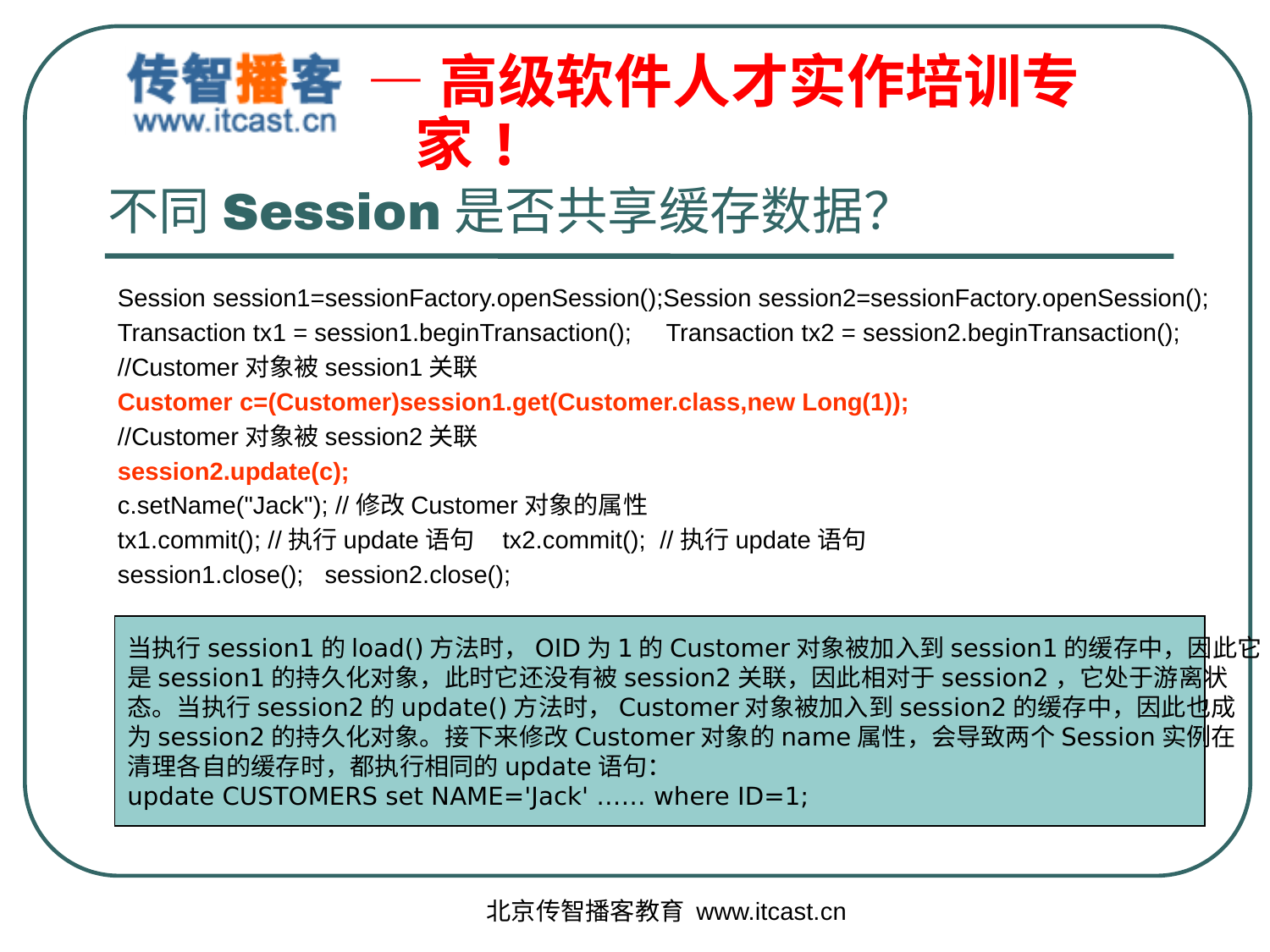

# 不同Session是否共享缓存数据？
Session session1=sessionFactory.openSession();Session session2=sessionFactory.openSession();
Transaction tx1 = session1.beginTransaction();     Transaction tx2 = session2.beginTransaction();
//Customer对象被session1关联
Customer c=(Customer)session1.get(Customer.class,new Long(1));
//Customer对象被session2关联
session2.update(c);
c.setName("Jack"); //修改Customer对象的属性
tx1.commit(); //执行update语句    tx2.commit();  //执行update语句
session1.close();   session2.close();
当执行session1的load()方法时，OID为1的Customer对象被加入到session1的缓存中，因此它
是session1的持久化对象，此时它还没有被session2关联，因此相对于session2，它处于游离状
态。当执行session2的update()方法时，Customer对象被加入到session2的缓存中，因此也成
为session2的持久化对象。接下来修改Customer对象的name属性，会导致两个Session实例在
清理各自的缓存时，都执行相同的update语句：
update CUSTOMERS set NAME='Jack' …… where ID=1;
北京传智播客教育 www.itcast.cn